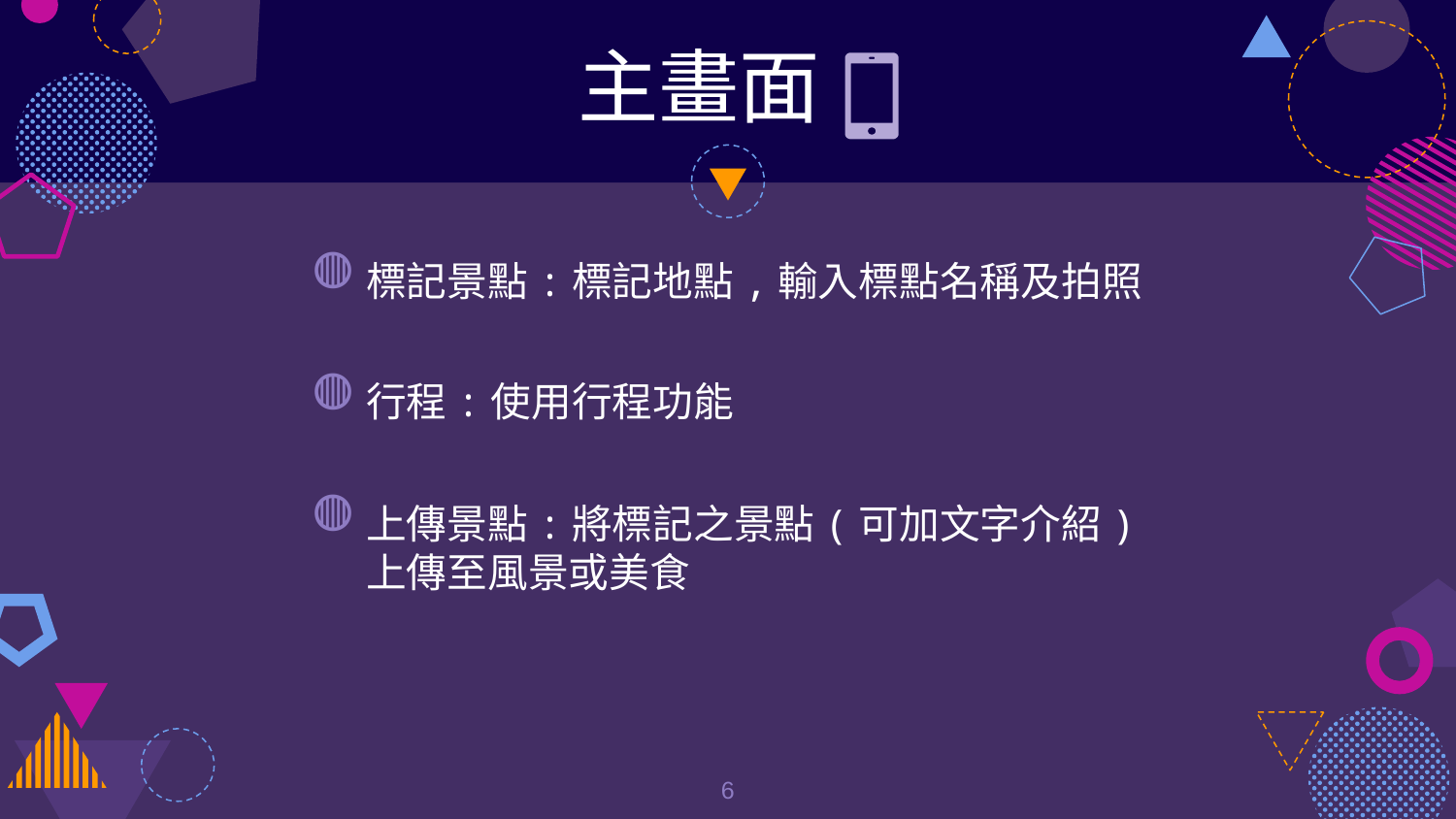

# 主畫面

標記景點:標記地點,輸入標點名稱及拍照

行程:使用行程功能

上傳景點:將標記之景點(可加文字介紹)上傳至風景或美食
6